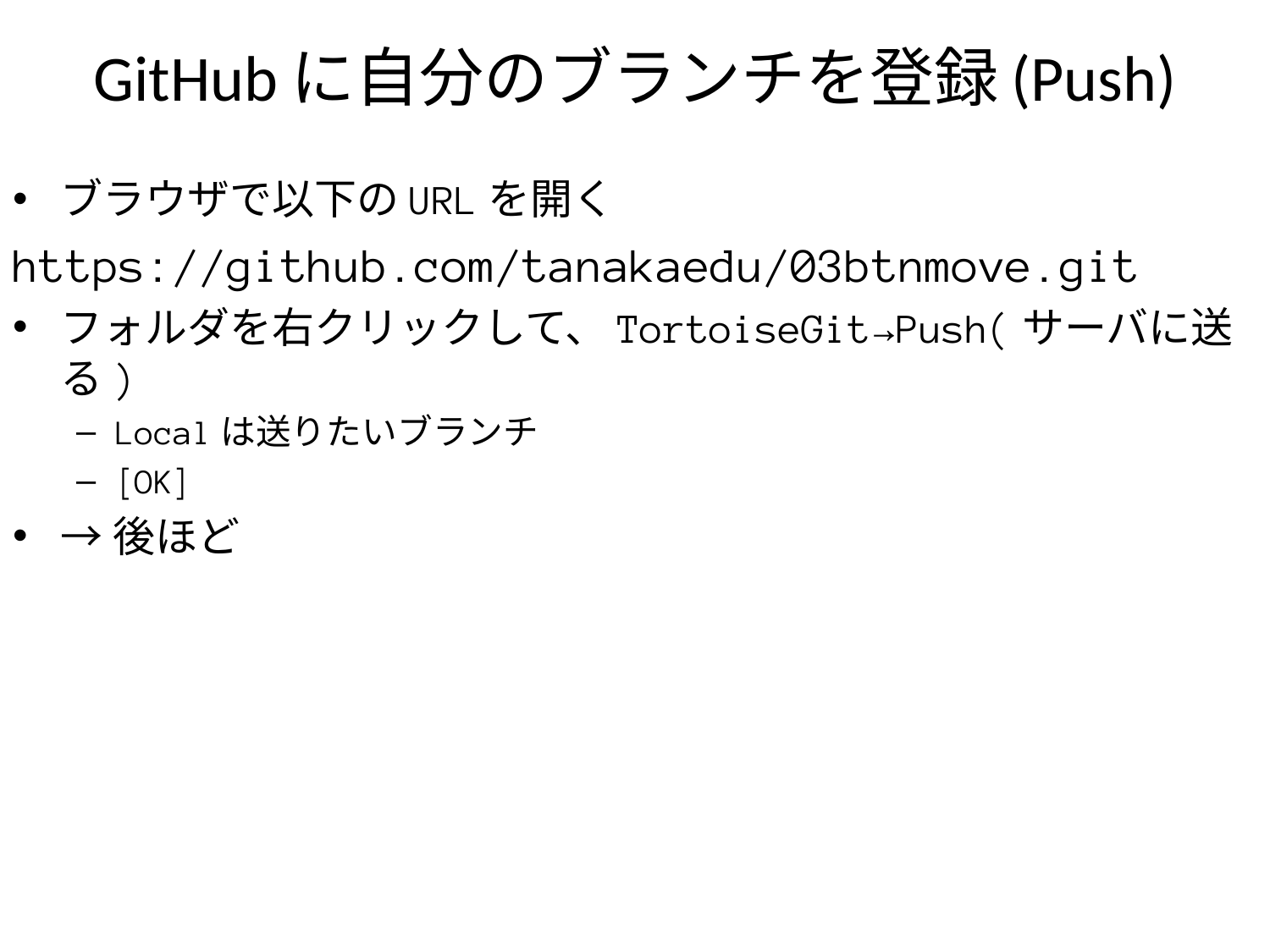

# GitHubに自分のブランチを登録(Push)
ブラウザで以下のURLを開く
https://github.com/tanakaedu/03btnmove.git
フォルダを右クリックして、TortoiseGit→Push(サーバに送る)
Localは送りたいブランチ
[OK]
→後ほど